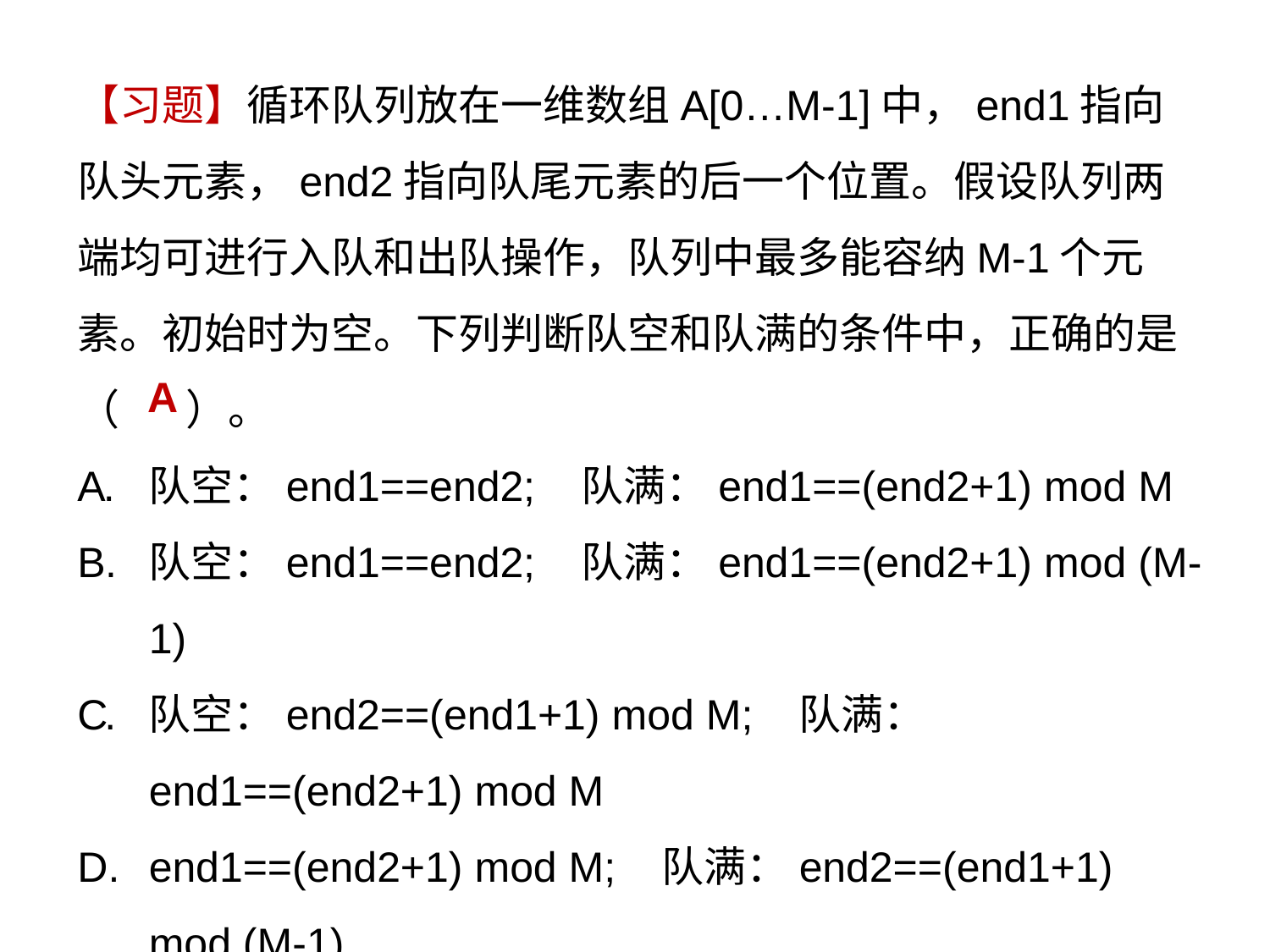

【习题】循环队列放在一维数组A[0…M-1]中，end1指向队头元素，end2指向队尾元素的后一个位置。假设队列两端均可进行入队和出队操作，队列中最多能容纳M-1个元素。初始时为空。下列判断队空和队满的条件中，正确的是（       ）。
队空：end1==end2;   队满：end1==(end2+1) mod M
队空：end1==end2;   队满：end1==(end2+1) mod (M-1)
队空：end2==(end1+1) mod M;   队满：end1==(end2+1) mod M
end1==(end2+1) mod M;   队满：end2==(end1+1) mod (M-1)
A